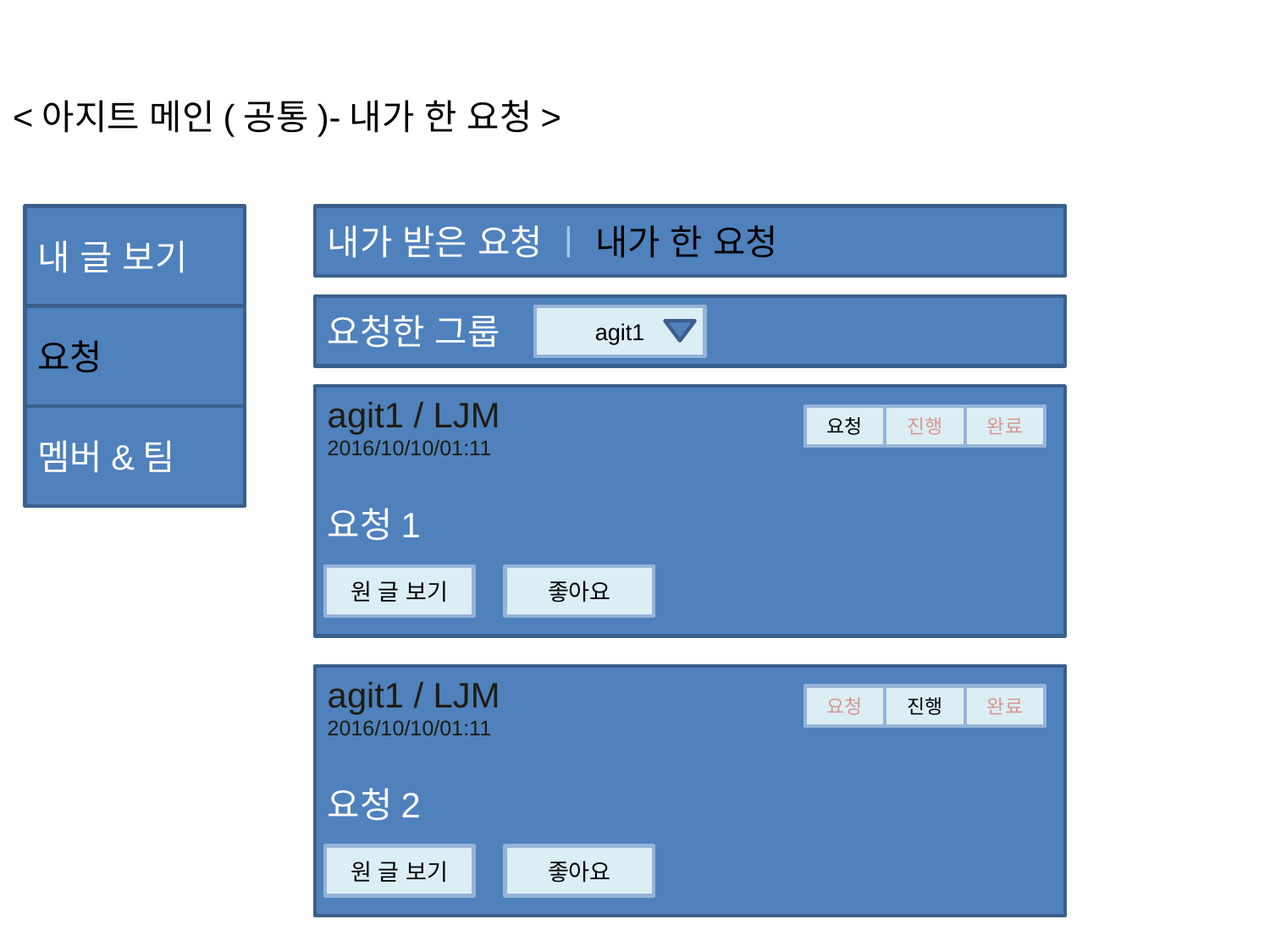

<아지트 메인(공통)-내가 한 요청>
내 글 보기
내가 받은 요청 ㅣ 내가 한 요청
요청한 그룹
요청
agit1

agit1 / LJM
2016/10/10/01:11

요청1

멤버&팀
요청
진행
완료
원 글 보기
좋아요
agit1 / LJM
2016/10/10/01:11

요청2

요청
진행
완료
원 글 보기
좋아요